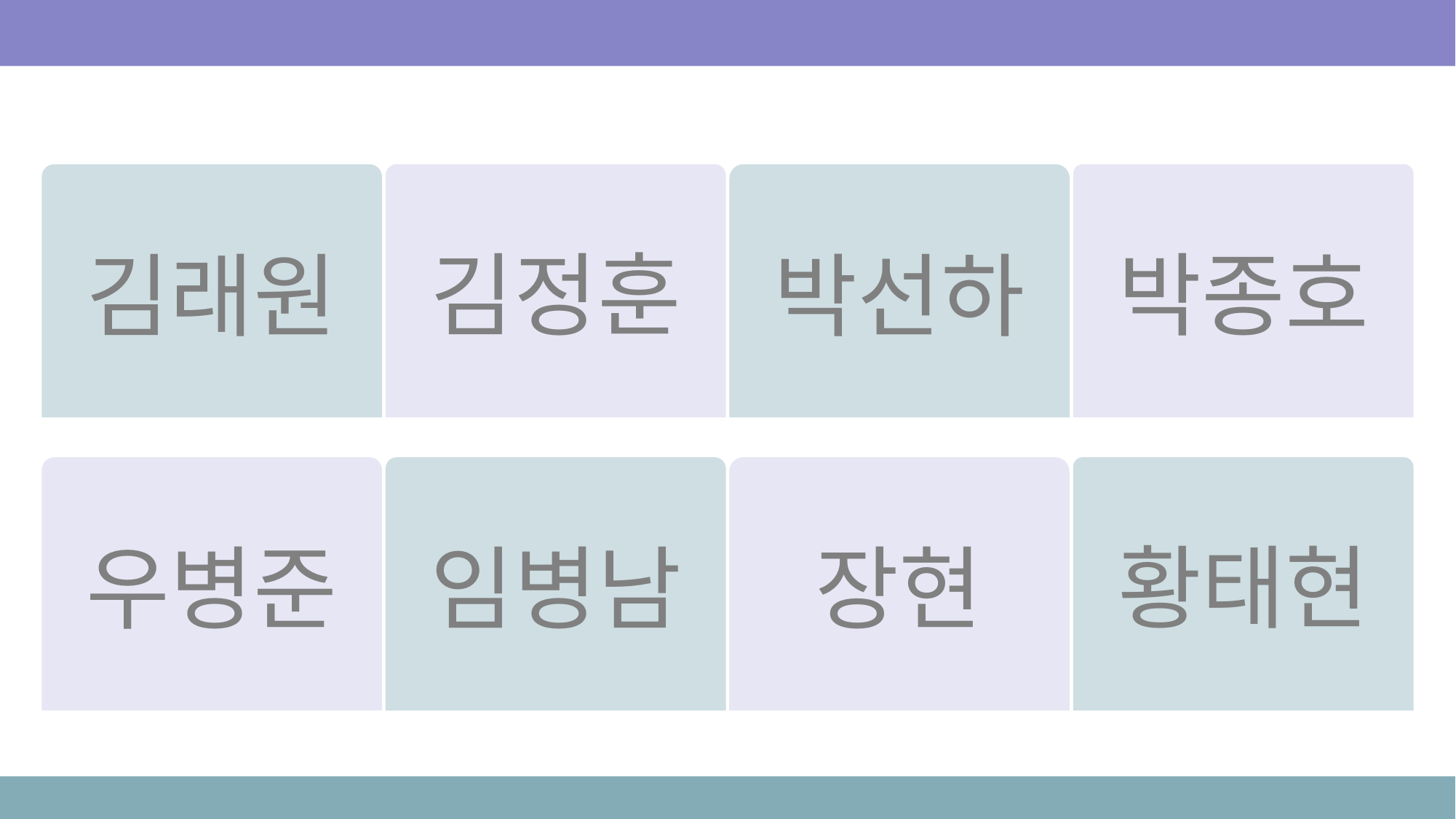

팀원 소개
김정훈
김래원
박선하
박종호
장현
우병준
임병남
황태현

Human Huge Team